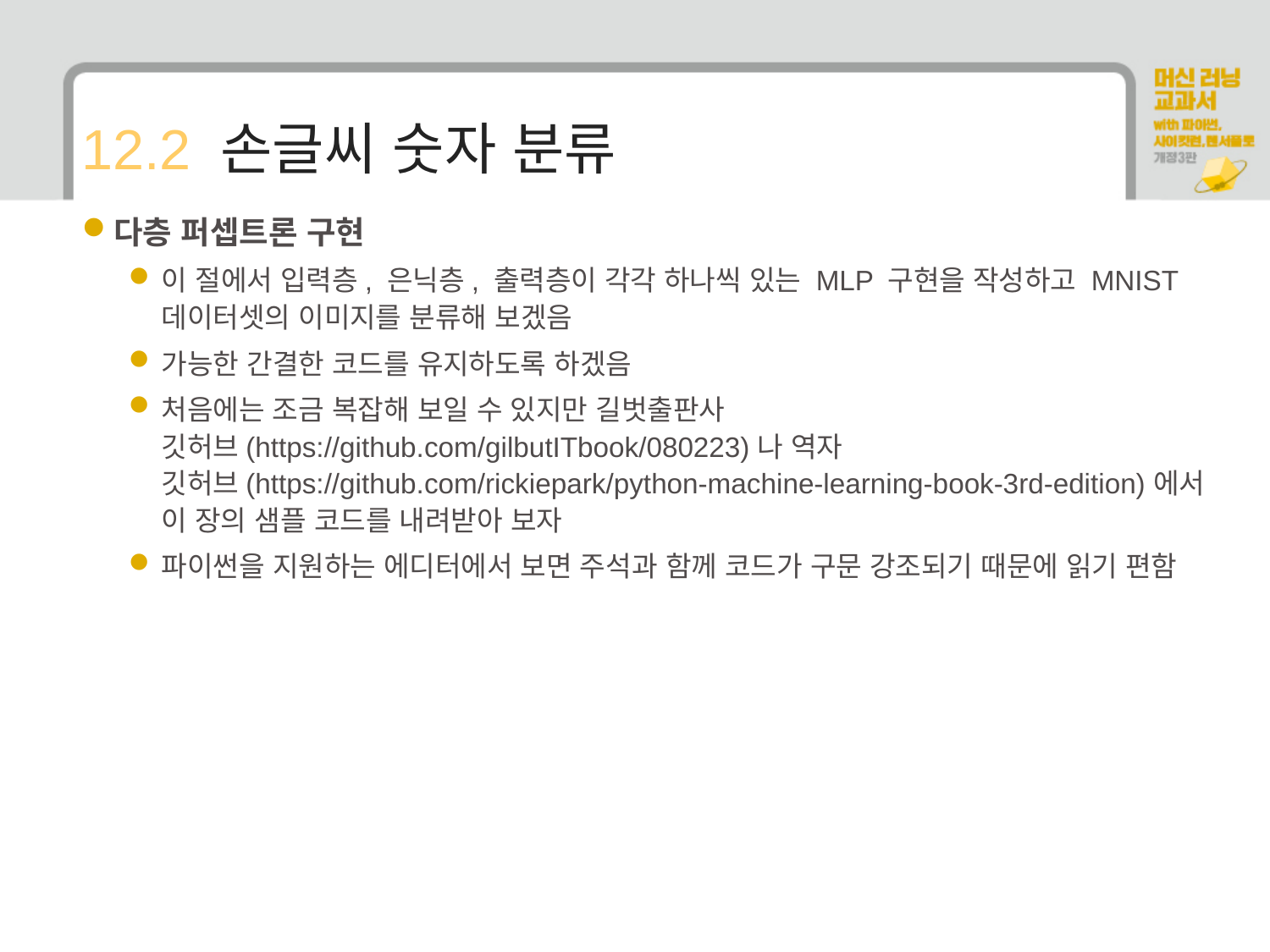

# 12.2 손글씨 숫자 분류
다층 퍼셉트론 구현
이 절에서 입력층, 은닉층, 출력층이 각각 하나씩 있는 MLP 구현을 작성하고 MNIST 데이터셋의 이미지를 분류해 보겠음
가능한 간결한 코드를 유지하도록 하겠음
처음에는 조금 복잡해 보일 수 있지만 길벗출판사 깃허브(https://github.com/gilbutITbook/080223)나 역자 깃허브(https://github.com/rickiepark/python-machine-learning-book-3rd-edition)에서 이 장의 샘플 코드를 내려받아 보자
파이썬을 지원하는 에디터에서 보면 주석과 함께 코드가 구문 강조되기 때문에 읽기 편함